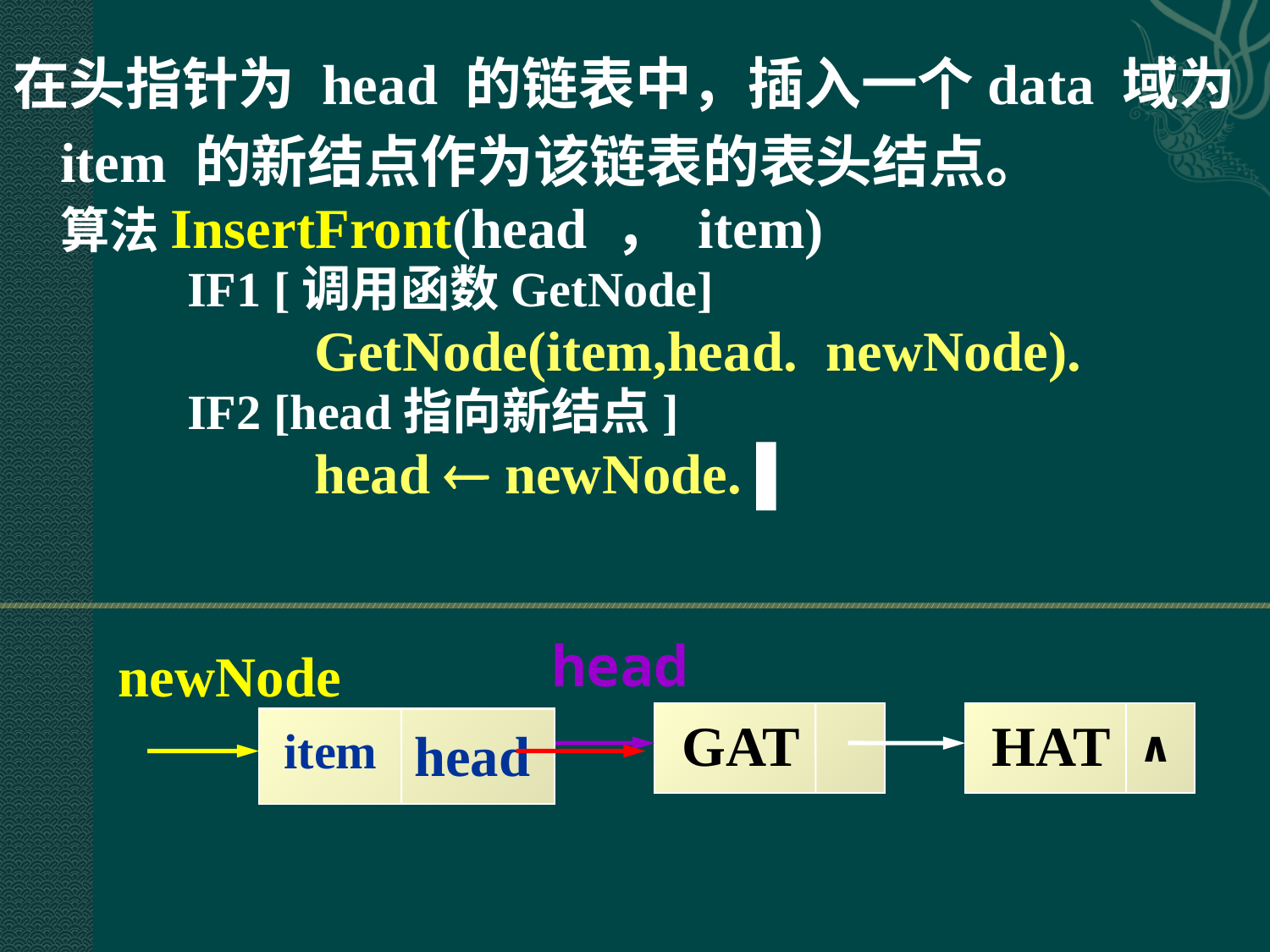

在头指针为 head 的链表中，插入一个data 域为 item 的新结点作为该链表的表头结点。
	算法InsertFront(head ， item)
		IF1 [调用函数GetNode]
			GetNode(item,head.  newNode).
		IF2 [head指向新结点]
			head ← newNode. ▌

head
newNode

item
head

GAT

HAT

∧